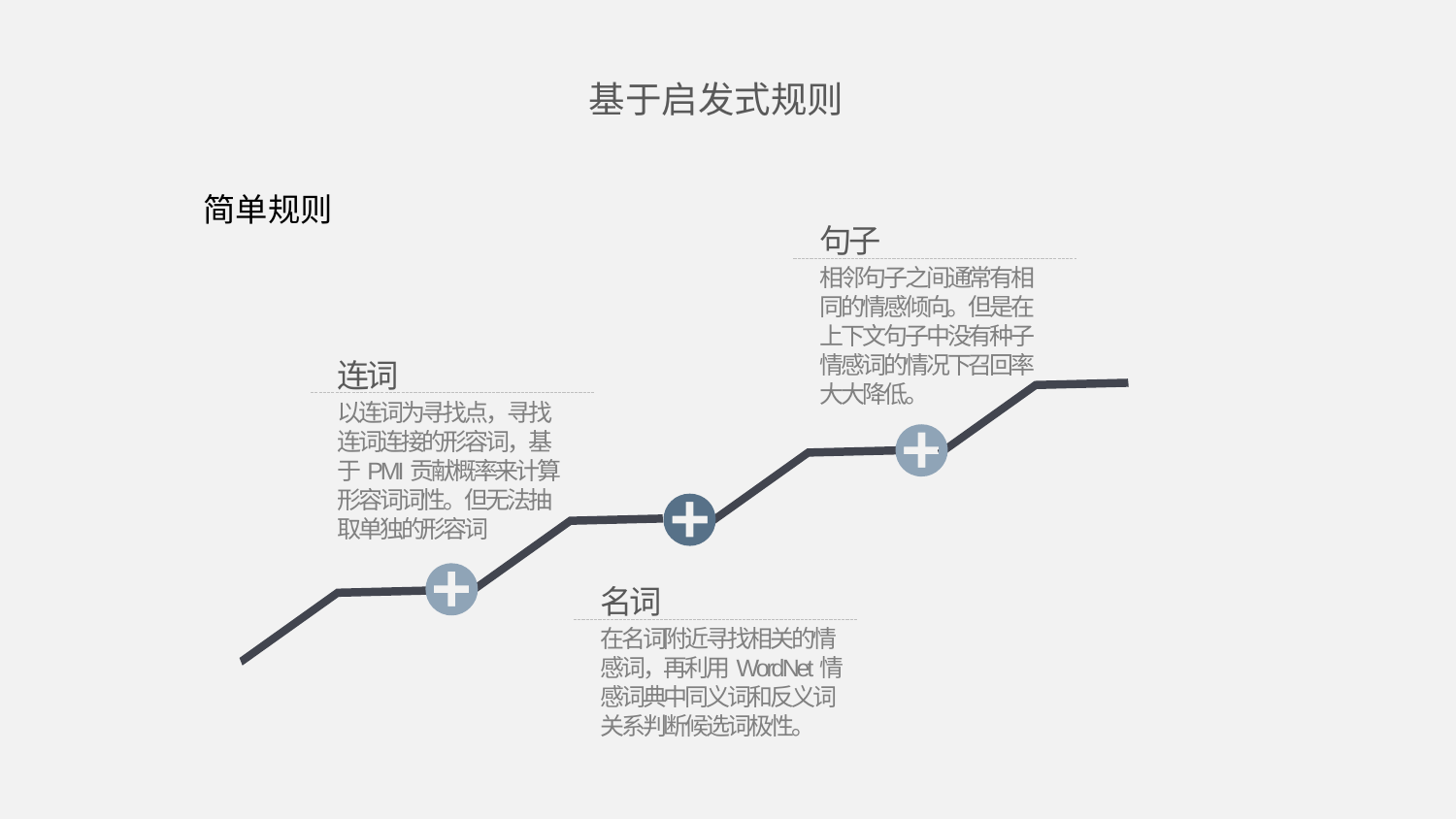

基于启发式规则
简单规则
句子
相邻句子之间通常有相同的情感倾向。但是在上下文句子中没有种子情感词的情况下召回率大大降低。
连词

以连词为寻找点，寻找连词连接的形容词，基于PMI贡献概率来计算形容词词性。但无法抽取单独的形容词

名词

在名词附近寻找相关的情感词，再利用WordNet情感词典中同义词和反义词关系判断候选词极性。